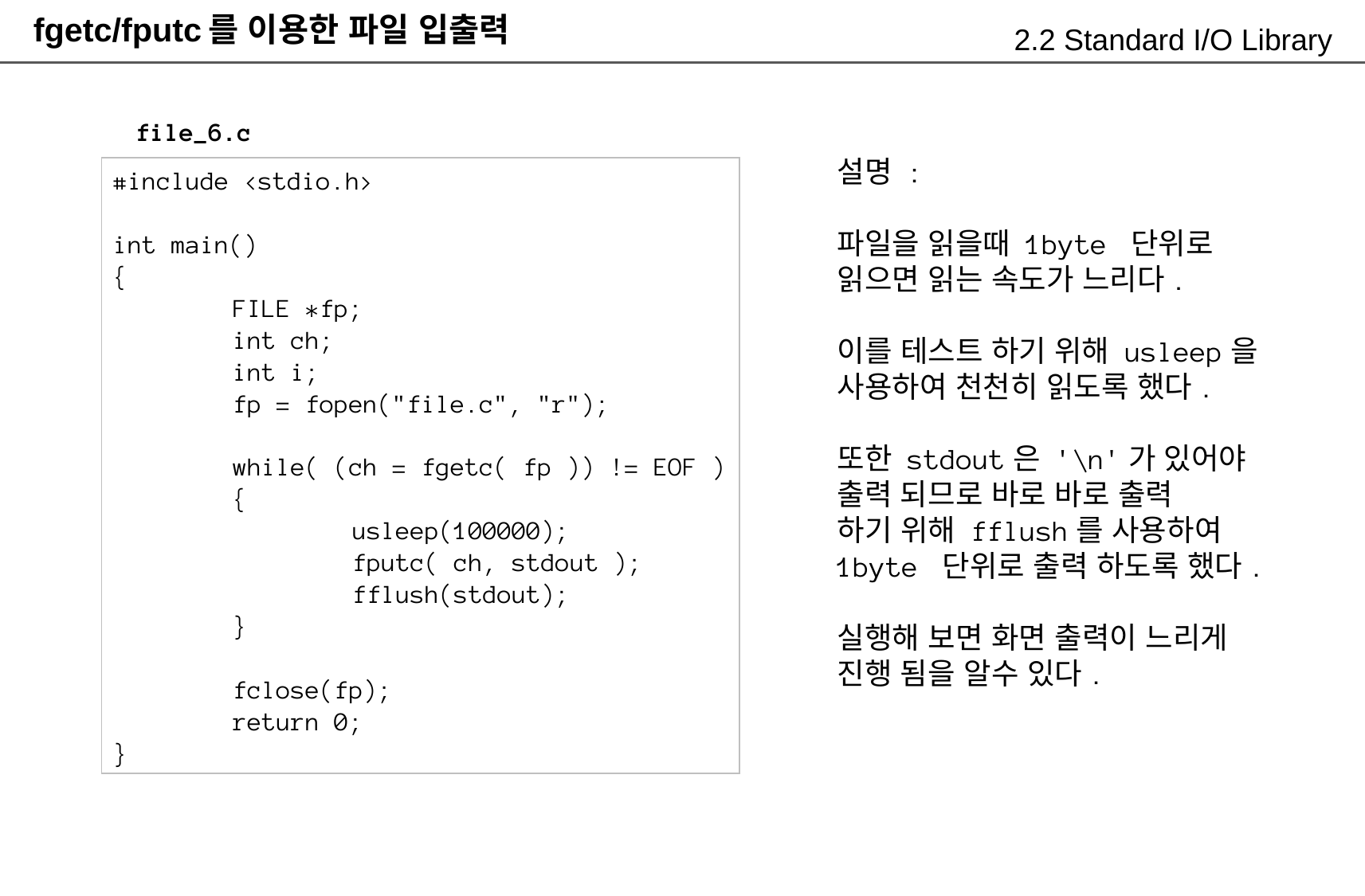

# fgetc/fputc를 이용한 파일 입출력
2.2 Standard I/O Library
file_6.c
설명 :

파일을 읽을때 1byte 단위로
읽으면 읽는 속도가 느리다.

이를 테스트 하기 위해 usleep을
사용하여 천천히 읽도록 했다.

또한 stdout은 '\n'가 있어야
출력 되므로 바로 바로 출력
하기 위해 fflush를 사용하여
1byte 단위로 출력 하도록 했다.

실행해 보면 화면 출력이 느리게
진행 됨을 알수 있다.
#include <stdio.h>

int main()
{
	FILE *fp;
	int ch;
	int i;
	fp = fopen("file.c", "r");

	while( (ch = fgetc( fp )) != EOF )
	{
		usleep(100000);
		fputc( ch, stdout );
		fflush(stdout);
	}

	fclose(fp);
	return 0;
}